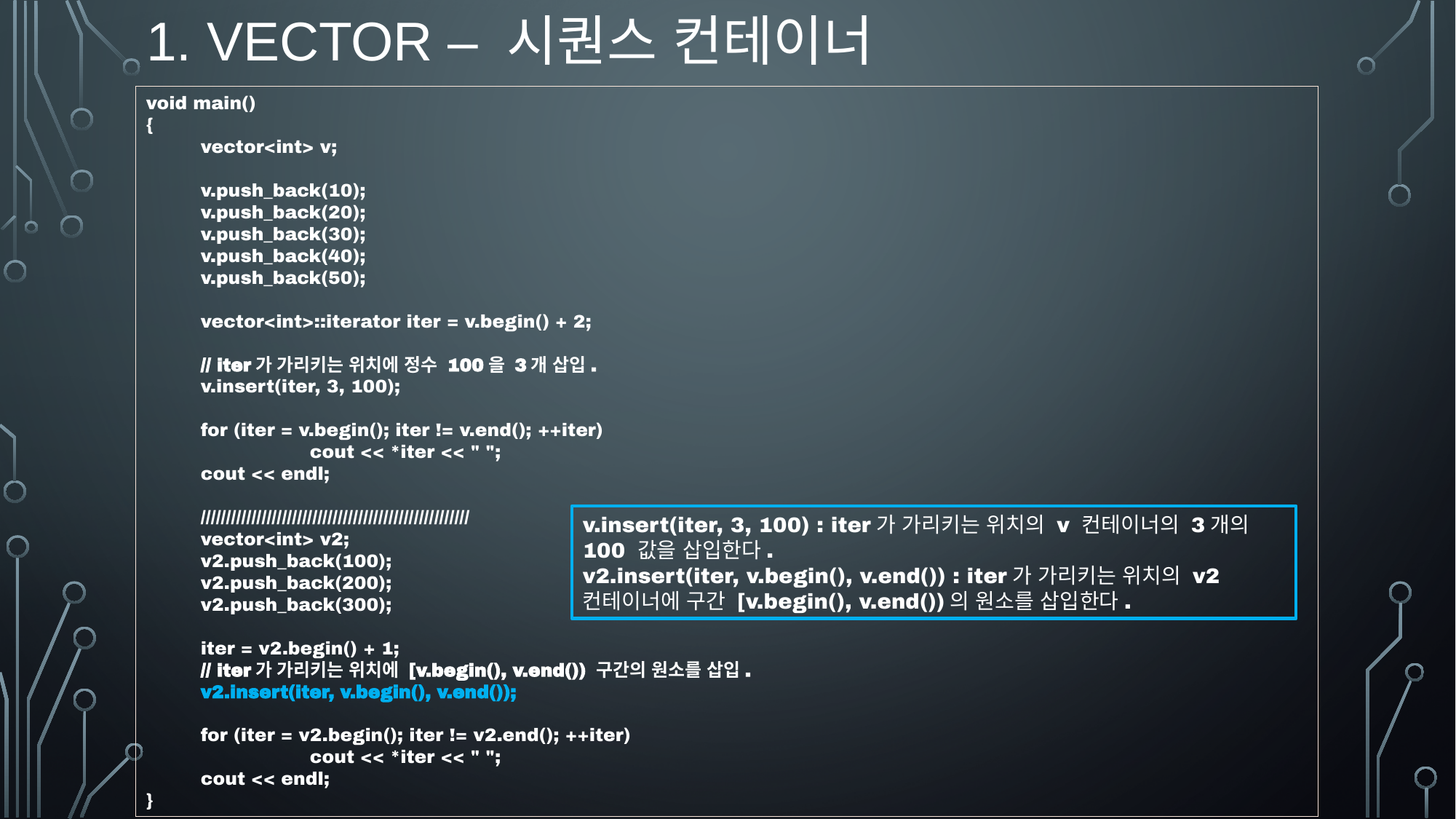

# 1. Vector – 시퀀스 컨테이너
void main()
{
vector<int> v;

v.push_back(10);
v.push_back(20);
v.push_back(30);
v.push_back(40);
v.push_back(50);

vector<int>::iterator iter = v.begin() + 2;

// iter가 가리키는 위치에 정수 100을 3개 삽입.
v.insert(iter, 3, 100);

for (iter = v.begin(); iter != v.end(); ++iter)
	cout << *iter << " ";
cout << endl;

/////////////////////////////////////////////////////
vector<int> v2;
v2.push_back(100);
v2.push_back(200);
v2.push_back(300);

iter = v2.begin() + 1;
// iter가 가리키는 위치에 [v.begin(), v.end()) 구간의 원소를 삽입.
v2.insert(iter, v.begin(), v.end());

for (iter = v2.begin(); iter != v2.end(); ++iter)
	cout << *iter << " ";
cout << endl;
}
v.insert(iter, 3, 100) : iter가 가리키는 위치의 v 컨테이너의 3개의 100 값을 삽입한다.
v2.insert(iter, v.begin(), v.end()) : iter가 가리키는 위치의 v2 컨테이너에 구간 [v.begin(), v.end())의 원소를 삽입한다.